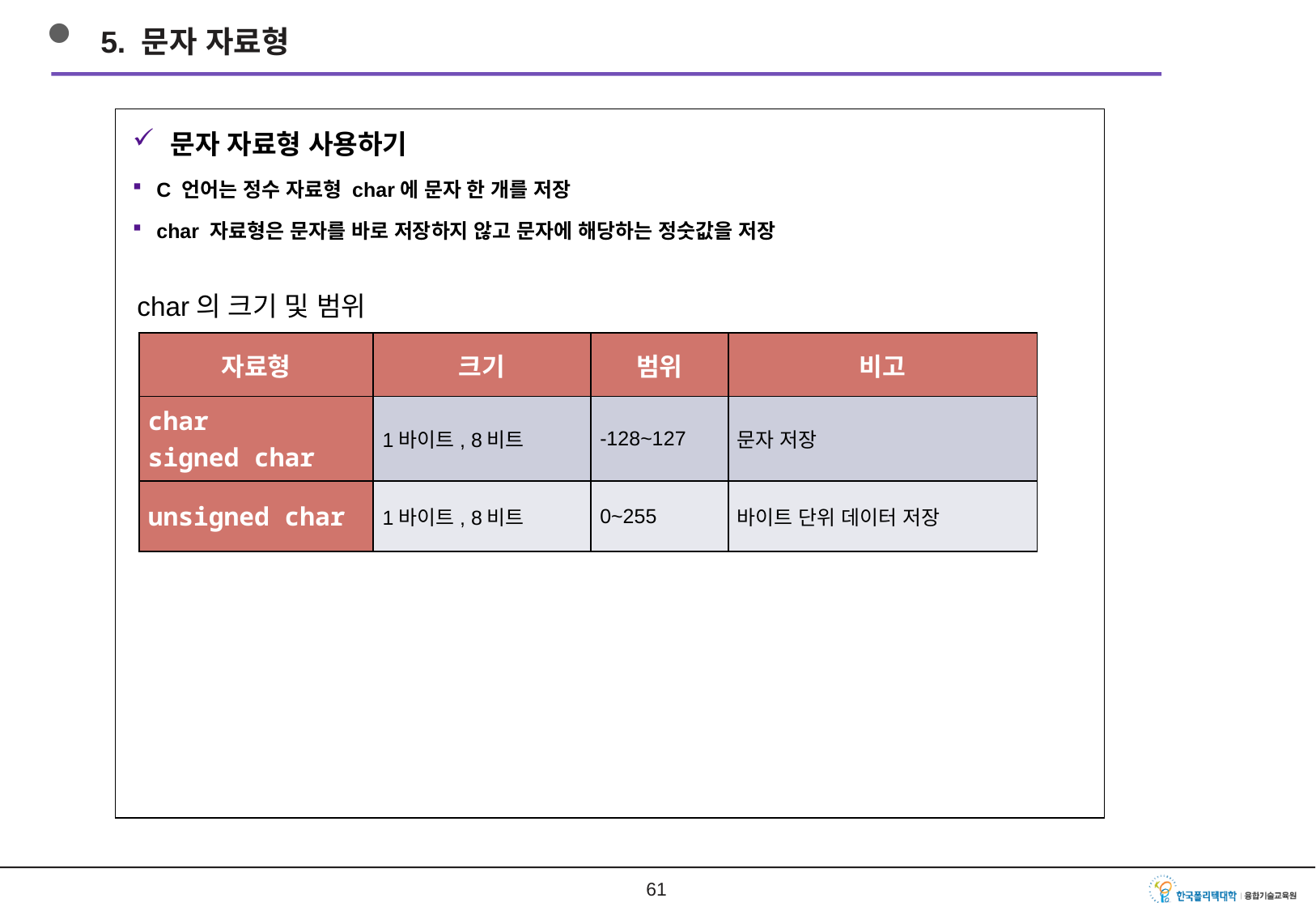

5. 문자 자료형
문자 자료형 사용하기
C 언어는 정수 자료형 char에 문자 한 개를 저장
char 자료형은 문자를 바로 저장하지 않고 문자에 해당하는 정숫값을 저장

char의 크기 및 범위
| 자료형 | 크기 | 범위 | 비고 |
| --- | --- | --- | --- |
| char signed char | 1바이트, 8비트 | -128~127 | 문자 저장 |
| unsigned char | 1바이트, 8비트 | 0~255 | 바이트 단위 데이터 저장 |
61